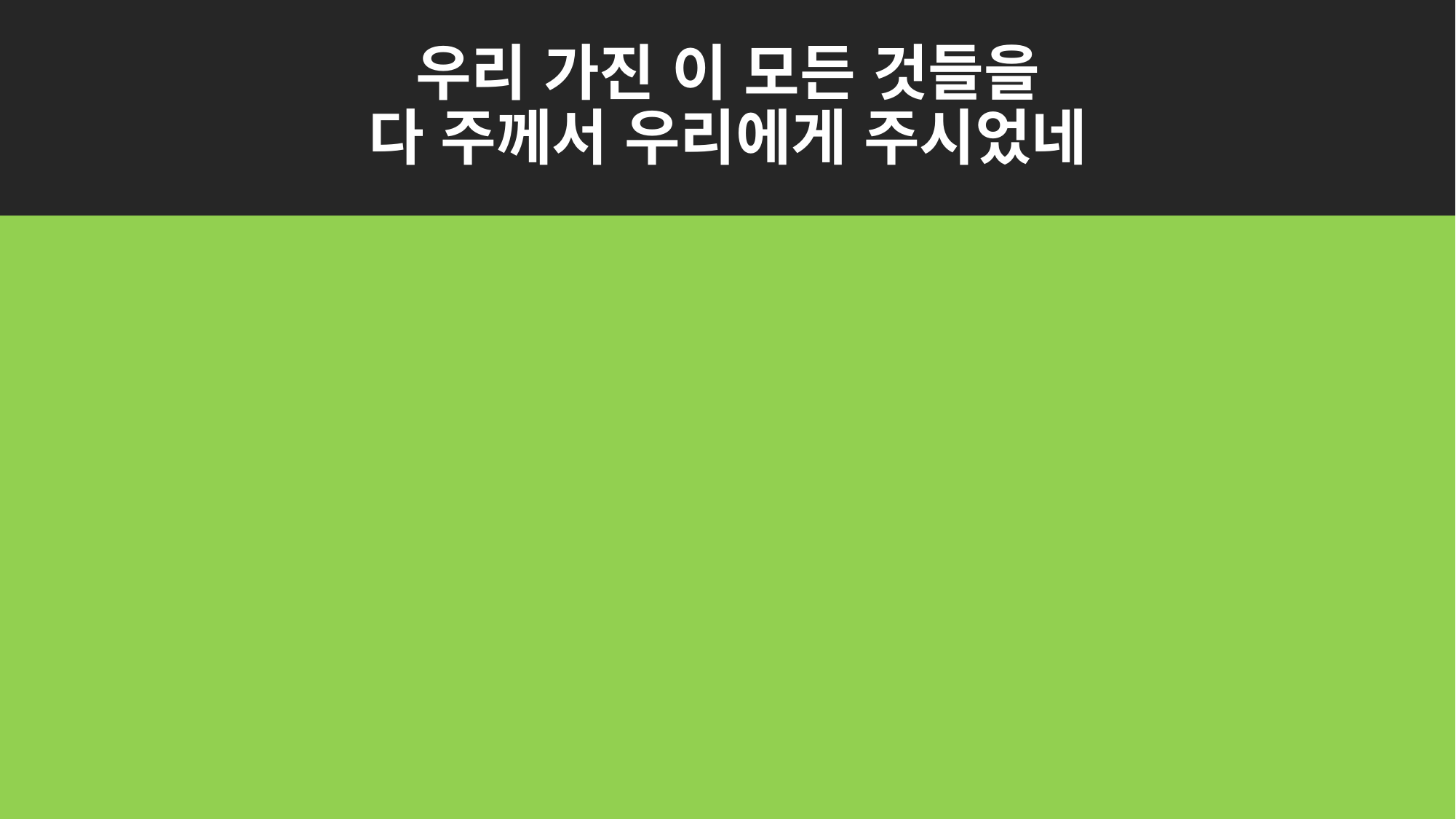

# 우리 가진 이 모든 것들을 다 주께서 우리에게 주시었네